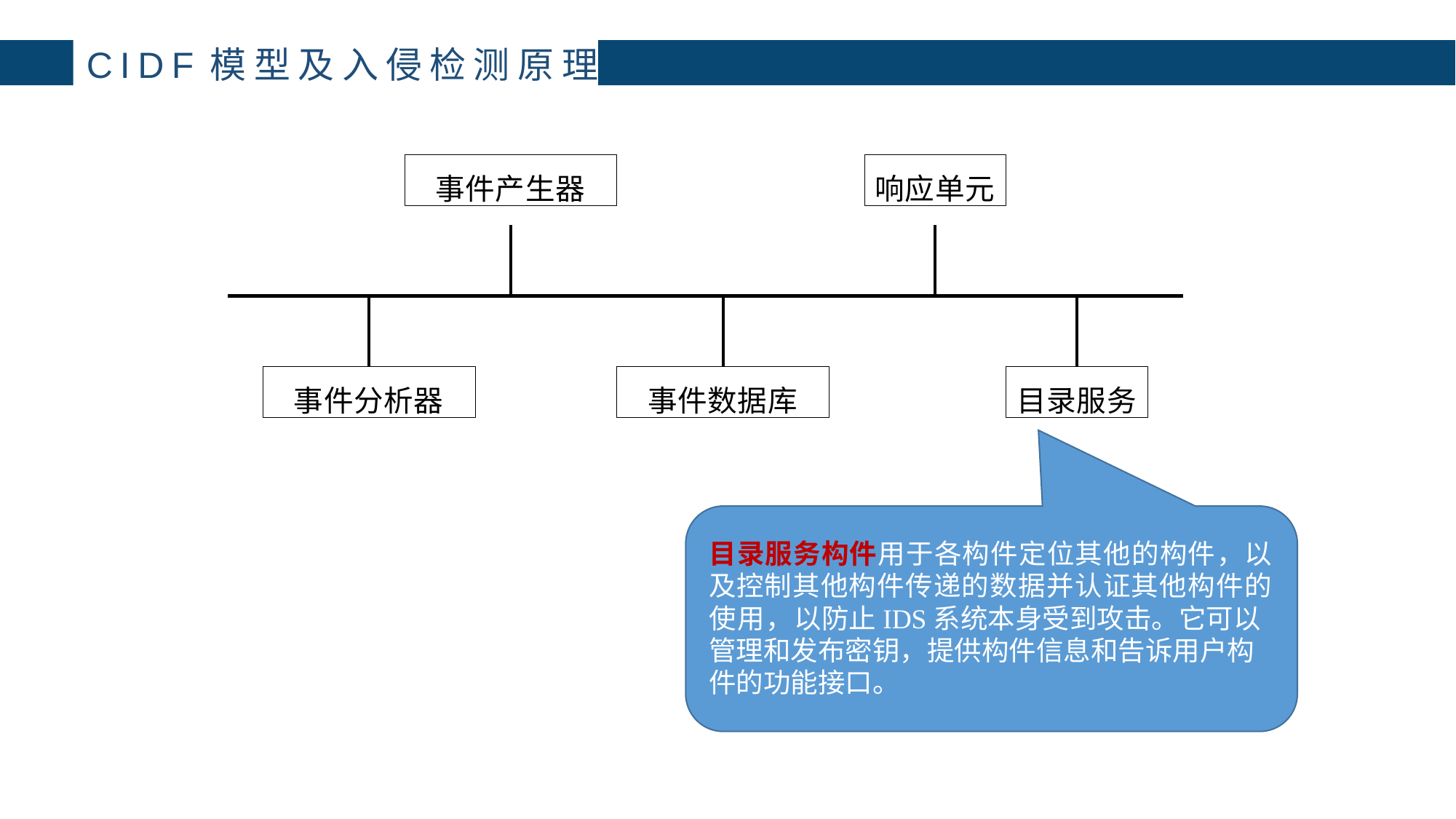

# CIDF模型及入侵检测原理
事件产生器
响应单元

事件分析器
事件数据库
目录服务
目录服务构件用于各构件定位其他的构件，以及控制其他构件传递的数据并认证其他构件的使用，以防止IDS系统本身受到攻击。它可以管理和发布密钥，提供构件信息和告诉用户构件的功能接口。